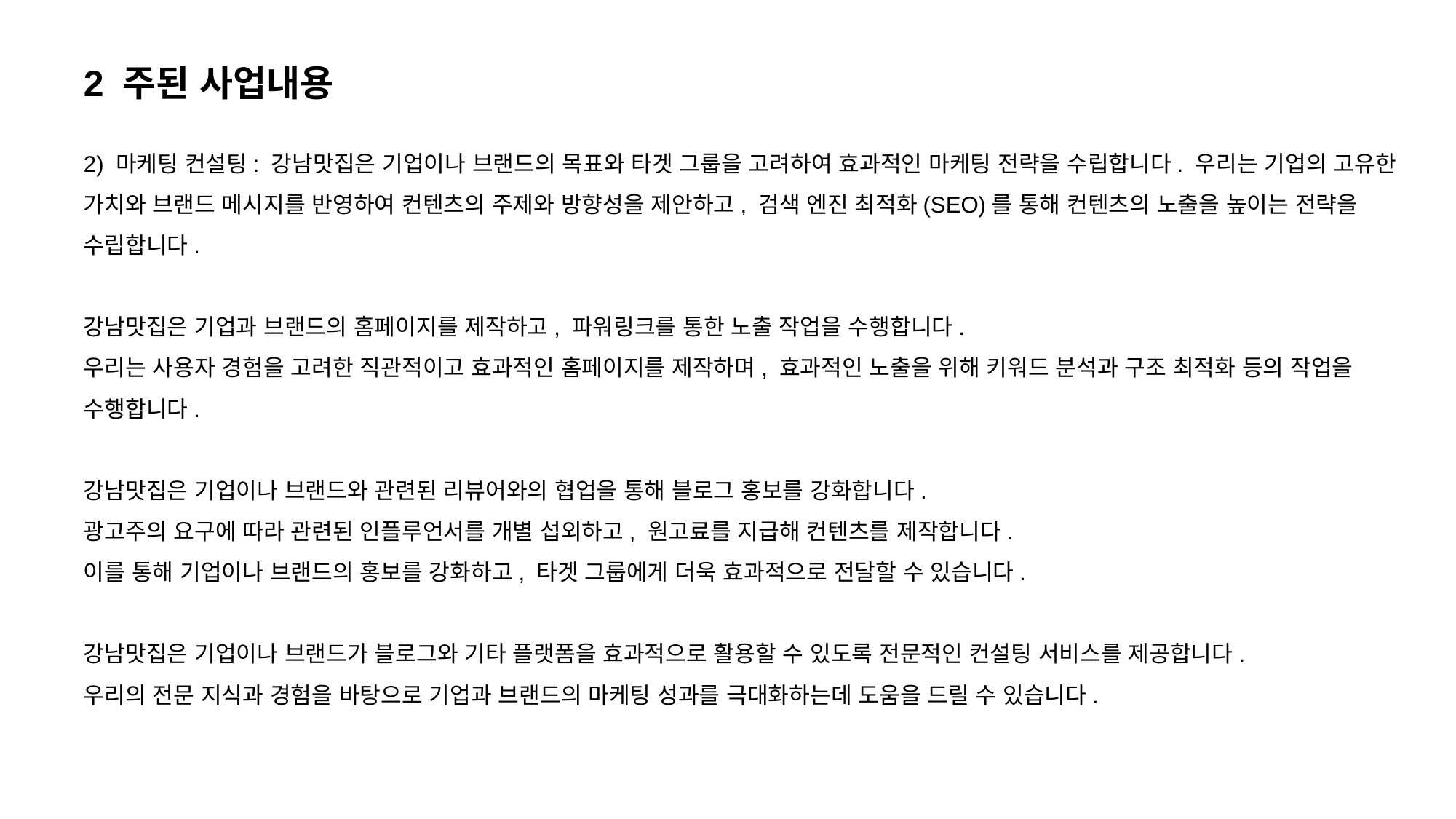

2 주된 사업내용
2) 마케팅 컨설팅: 강남맛집은 기업이나 브랜드의 목표와 타겟 그룹을 고려하여 효과적인 마케팅 전략을 수립합니다. 우리는 기업의 고유한 가치와 브랜드 메시지를 반영하여 컨텐츠의 주제와 방향성을 제안하고, 검색 엔진 최적화(SEO)를 통해 컨텐츠의 노출을 높이는 전략을 수립합니다.

강남맛집은 기업과 브랜드의 홈페이지를 제작하고, 파워링크를 통한 노출 작업을 수행합니다.
우리는 사용자 경험을 고려한 직관적이고 효과적인 홈페이지를 제작하며, 효과적인 노출을 위해 키워드 분석과 구조 최적화 등의 작업을 수행합니다.

강남맛집은 기업이나 브랜드와 관련된 리뷰어와의 협업을 통해 블로그 홍보를 강화합니다.
광고주의 요구에 따라 관련된 인플루언서를 개별 섭외하고, 원고료를 지급해 컨텐츠를 제작합니다.
이를 통해 기업이나 브랜드의 홍보를 강화하고, 타겟 그룹에게 더욱 효과적으로 전달할 수 있습니다.

강남맛집은 기업이나 브랜드가 블로그와 기타 플랫폼을 효과적으로 활용할 수 있도록 전문적인 컨설팅 서비스를 제공합니다.
우리의 전문 지식과 경험을 바탕으로 기업과 브랜드의 마케팅 성과를 극대화하는데 도움을 드릴 수 있습니다.